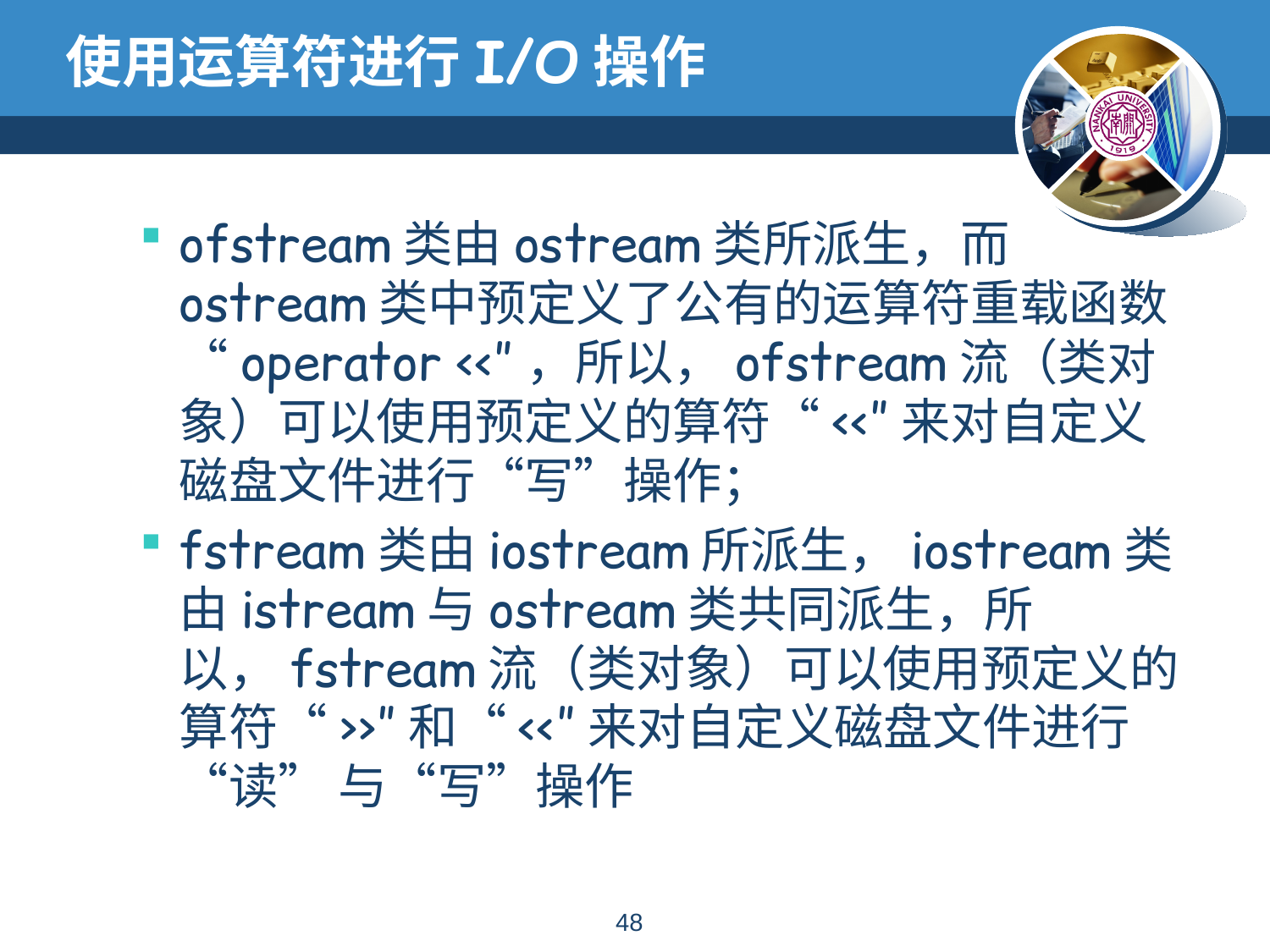

# 使用运算符进行I/O操作
ofstream类由ostream类所派生，而ostream类中预定义了公有的运算符重载函数“operator <<”，所以，ofstream流（类对象）可以使用预定义的算符“<<”来对自定义磁盘文件进行“写”操作；
fstream类由iostream所派生，iostream类由istream与ostream类共同派生，所以，fstream流（类对象）可以使用预定义的算符“>>”和“<<”来对自定义磁盘文件进行“读” 与“写”操作
48